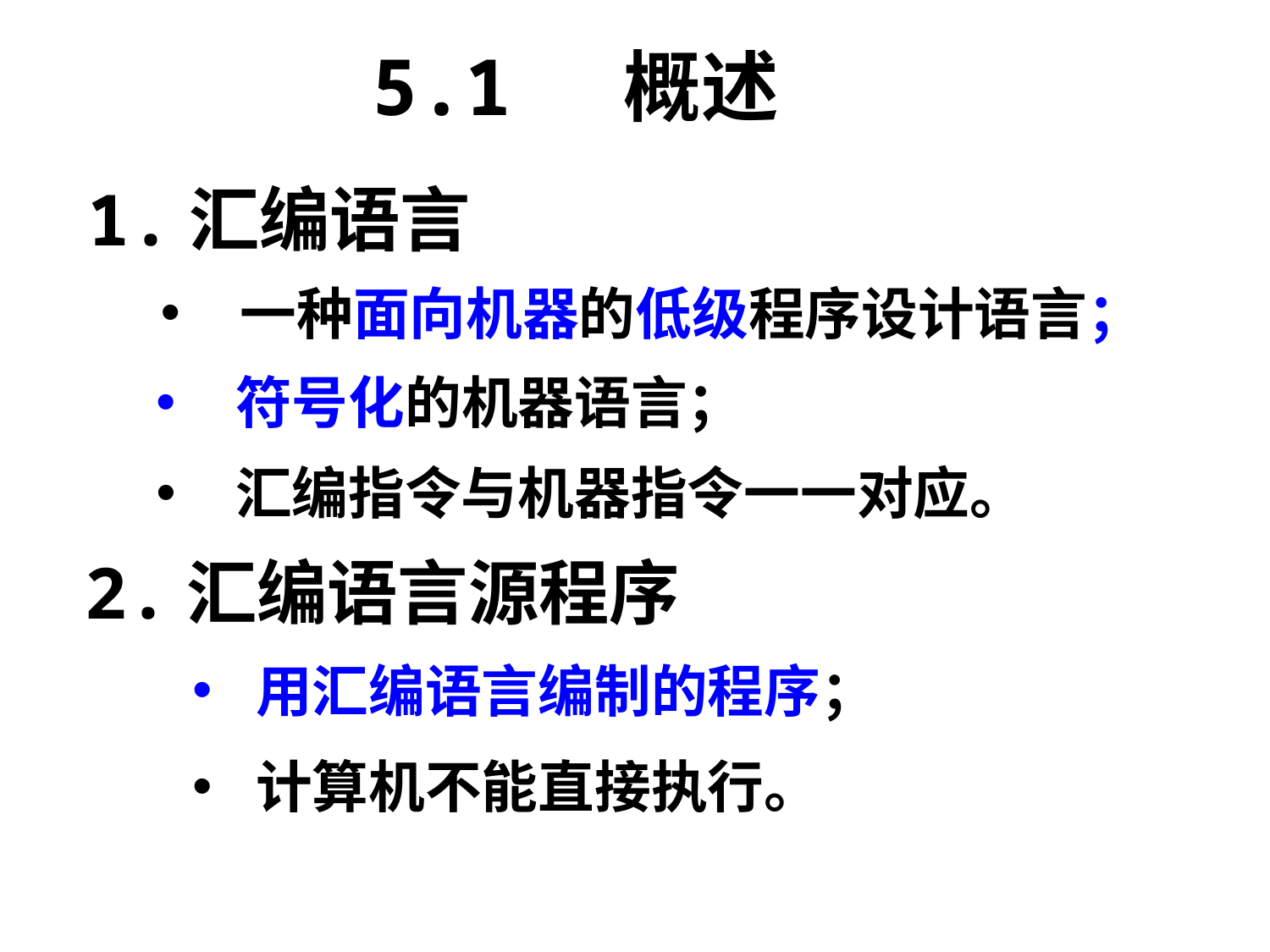

5.1  概述
1.汇编语言
一种面向机器的低级程序设计语言；
符号化的机器语言；
汇编指令与机器指令一一对应。
2.汇编语言源程序
用汇编语言编制的程序；
计算机不能直接执行。
3